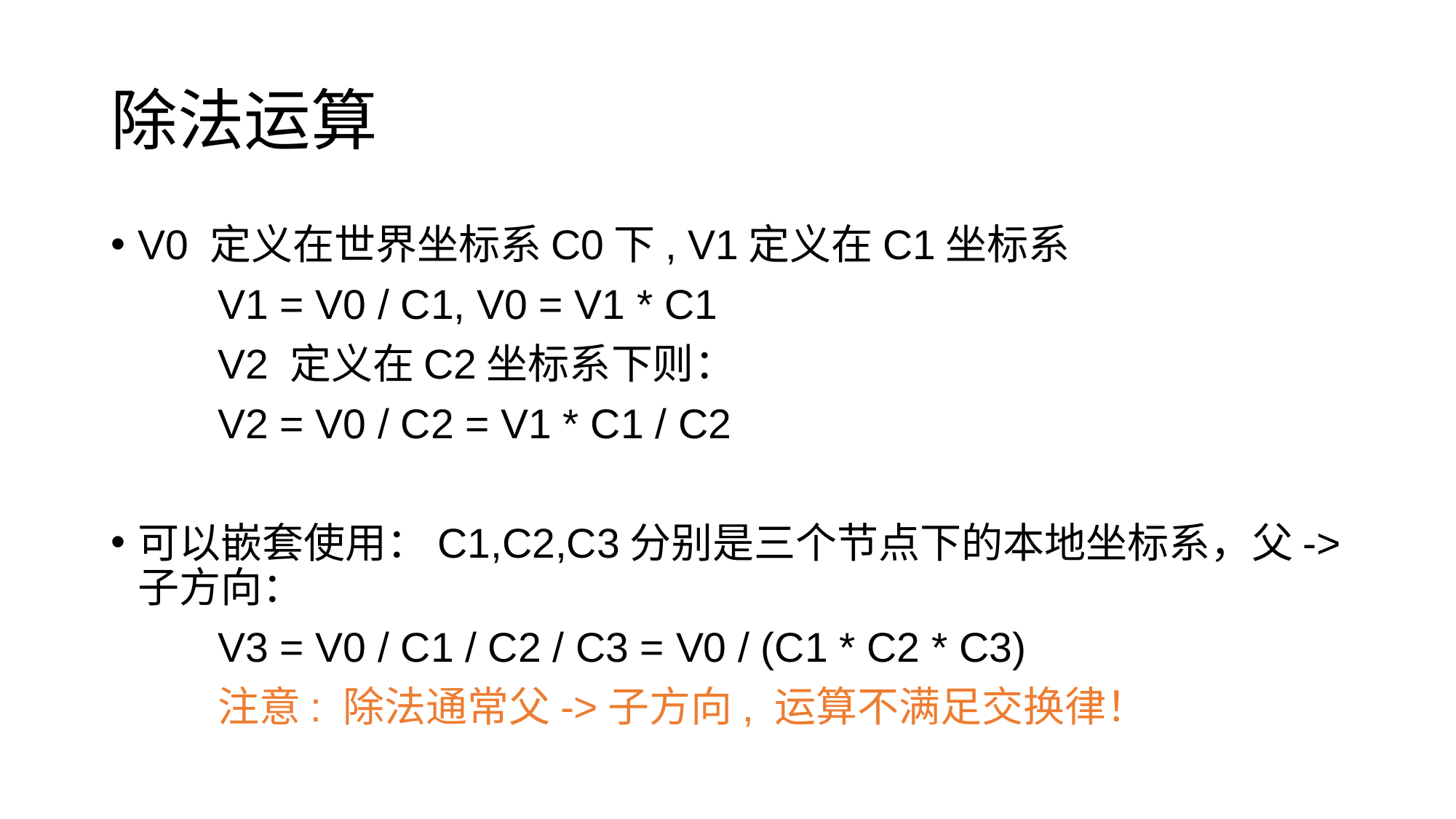

# 除法运算
V0 定义在世界坐标系C0下, V1定义在C1坐标系
		V1 = V0 / C1, V0 = V1 * C1
	V2 定义在C2坐标系下则：
         		V2 = V0 / C2 = V1 * C1 / C2

可以嵌套使用：C1,C2,C3分别是三个节点下的本地坐标系，父->子方向：
		V3 = V0 / C1 / C2 / C3 = V0 / (C1 * C2 * C3)
	注意: 除法通常父->子方向, 运算不满足交换律！